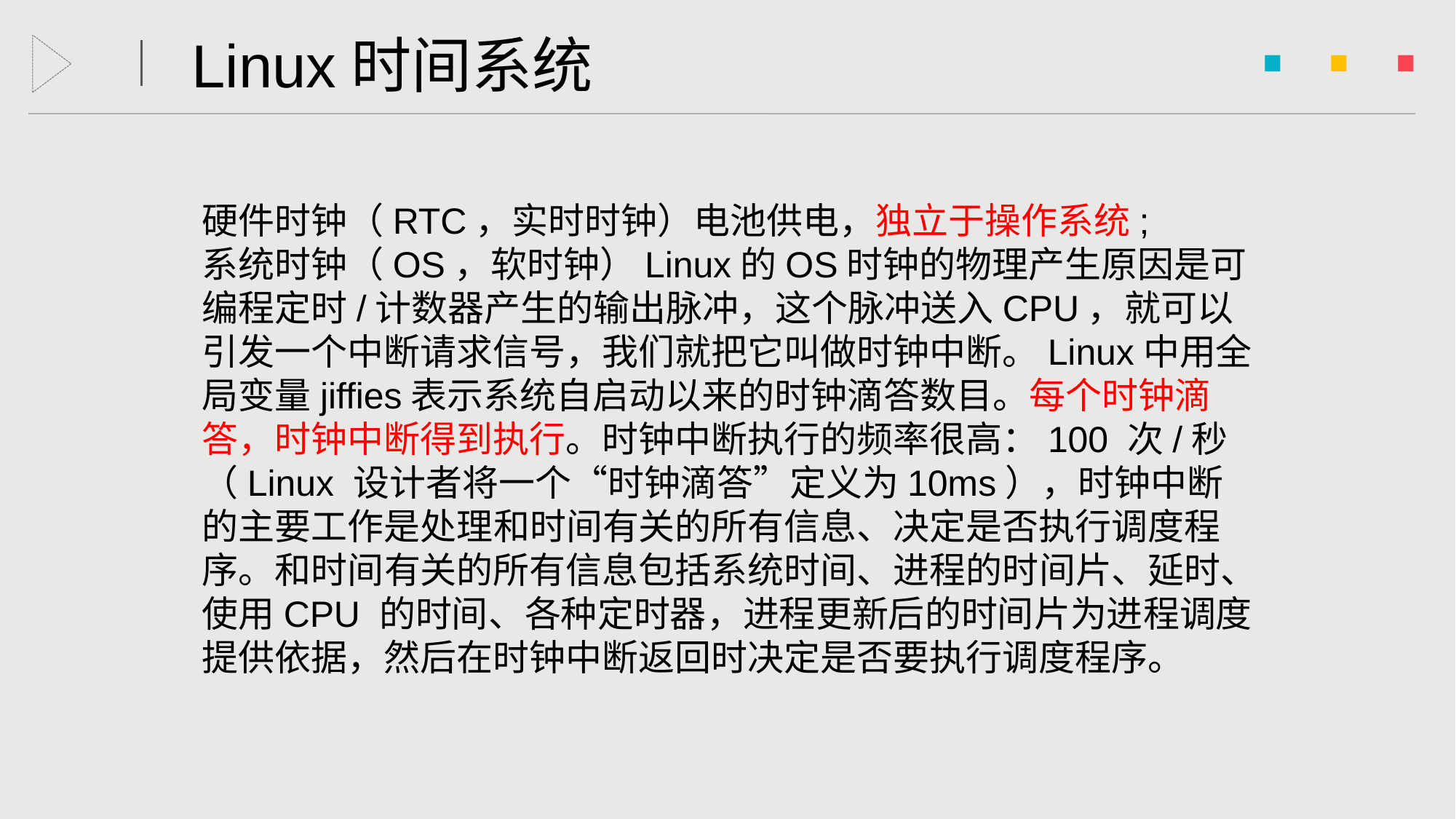

· · ·
Linux时间系统

硬件时钟（RTC，实时时钟）电池供电，独立于操作系统;
系统时钟（OS，软时钟）Linux的OS时钟的物理产生原因是可编程定时/计数器产生的输出脉冲，这个脉冲送入CPU，就可以引发一个中断请求信号，我们就把它叫做时钟中断。Linux中用全局变量jiffies表示系统自启动以来的时钟滴答数目。每个时钟滴答，时钟中断得到执行。时钟中断执行的频率很高：100 次/秒（Linux 设计者将一个“时钟滴答”定义为10ms），时钟中断的主要工作是处理和时间有关的所有信息、决定是否执行调度程序。和时间有关的所有信息包括系统时间、进程的时间片、延时、使用CPU 的时间、各种定时器，进程更新后的时间片为进程调度提供依据，然后在时钟中断返回时决定是否要执行调度程序。